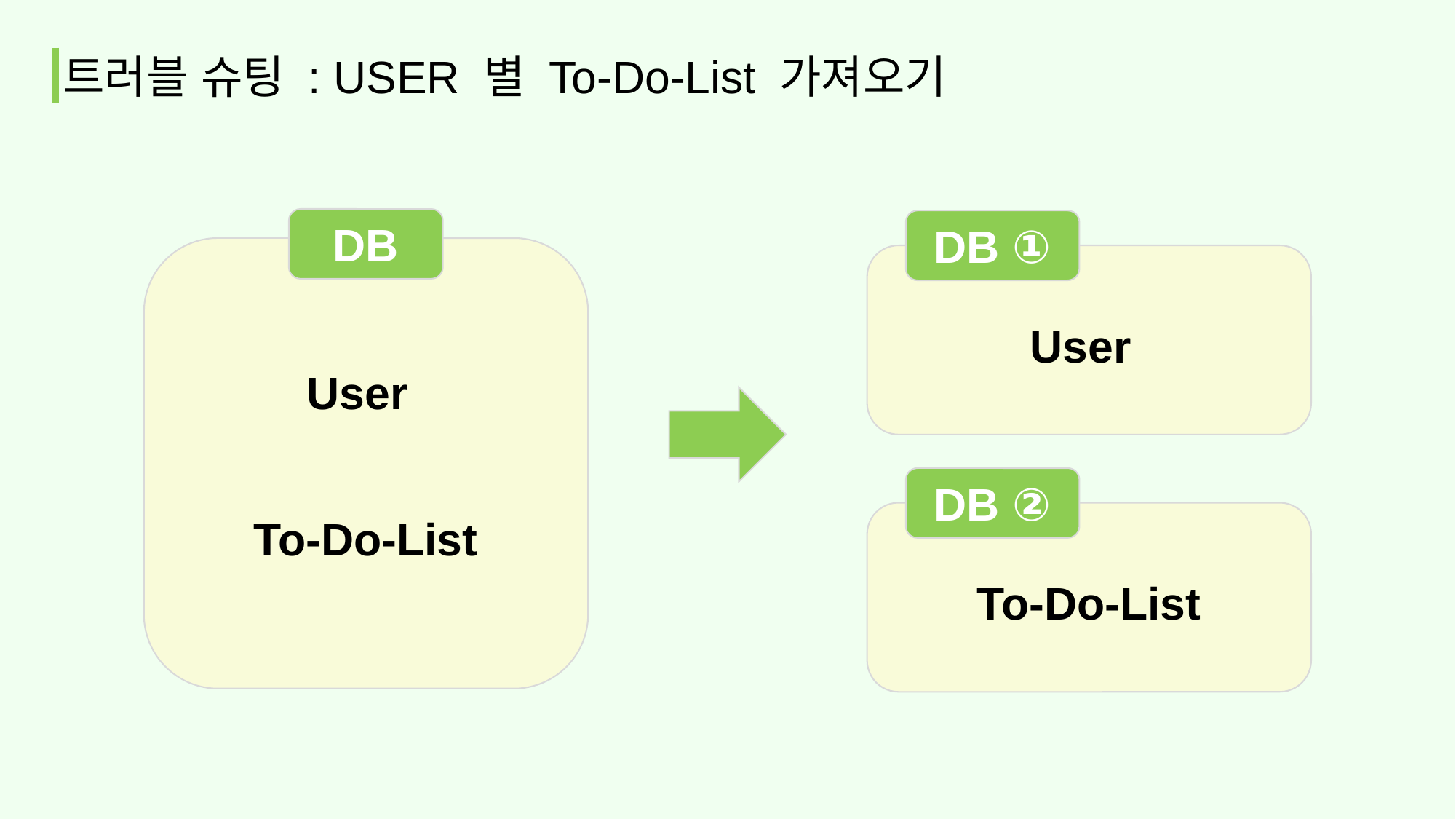

트러블 슈팅 : USER 별 To-Do-List 가져오기

DB
User
To-Do-List

DB ①

User

DB ②

To-Do-List